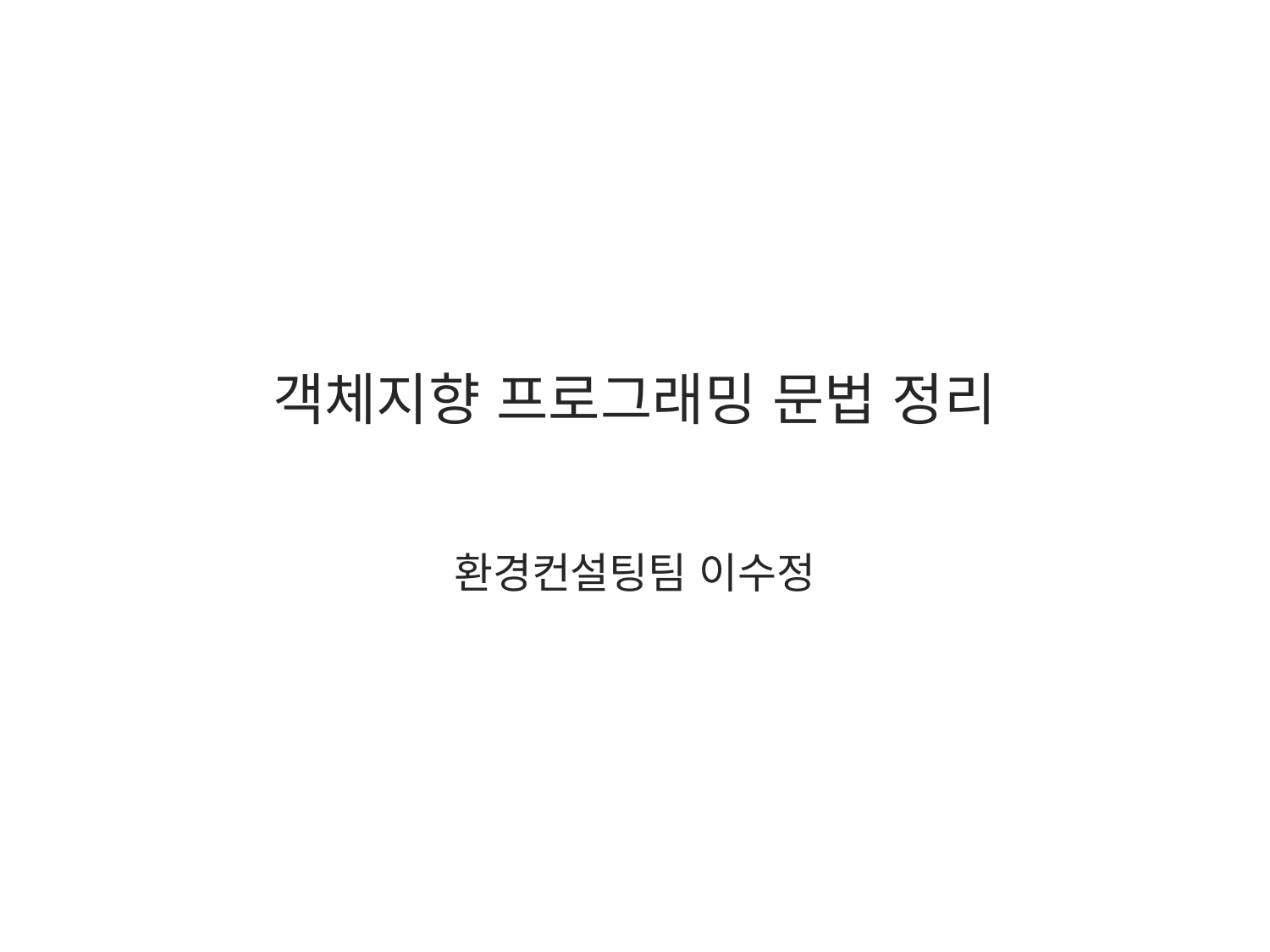

# 객체지향 프로그래밍 문법 정리
환경컨설팅팀 이수정